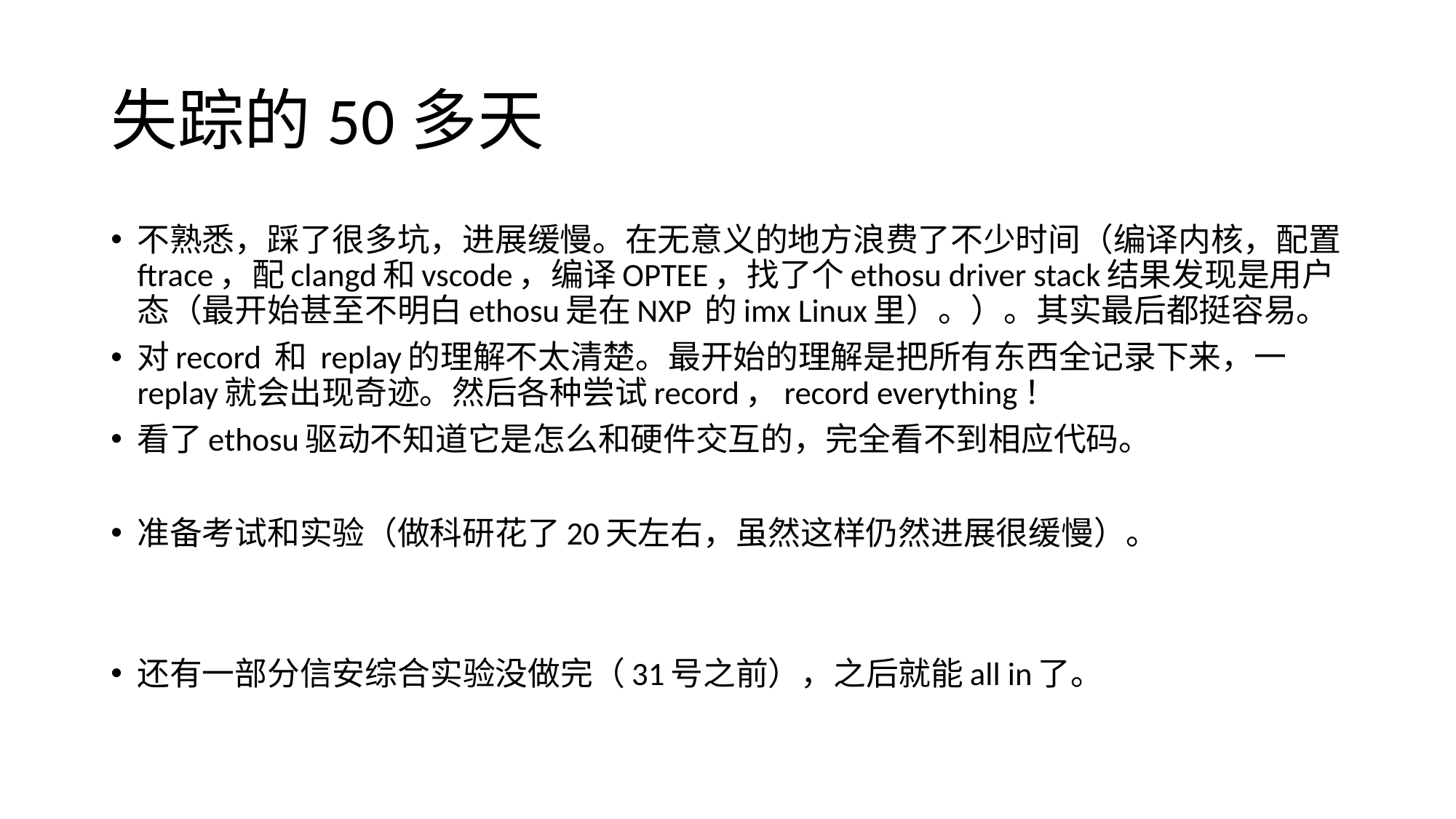

# 失踪的50多天
不熟悉，踩了很多坑，进展缓慢。在无意义的地方浪费了不少时间（编译内核，配置ftrace，配clangd和vscode，编译OPTEE，找了个ethosu driver stack结果发现是用户态（最开始甚至不明白ethosu是在NXP 的imx Linux里）。）。其实最后都挺容易。
对record 和 replay的理解不太清楚。最开始的理解是把所有东西全记录下来，一replay就会出现奇迹。然后各种尝试record，record everything！
看了ethosu驱动不知道它是怎么和硬件交互的，完全看不到相应代码。

准备考试和实验（做科研花了20天左右，虽然这样仍然进展很缓慢）。

还有一部分信安综合实验没做完（31号之前），之后就能all in了。